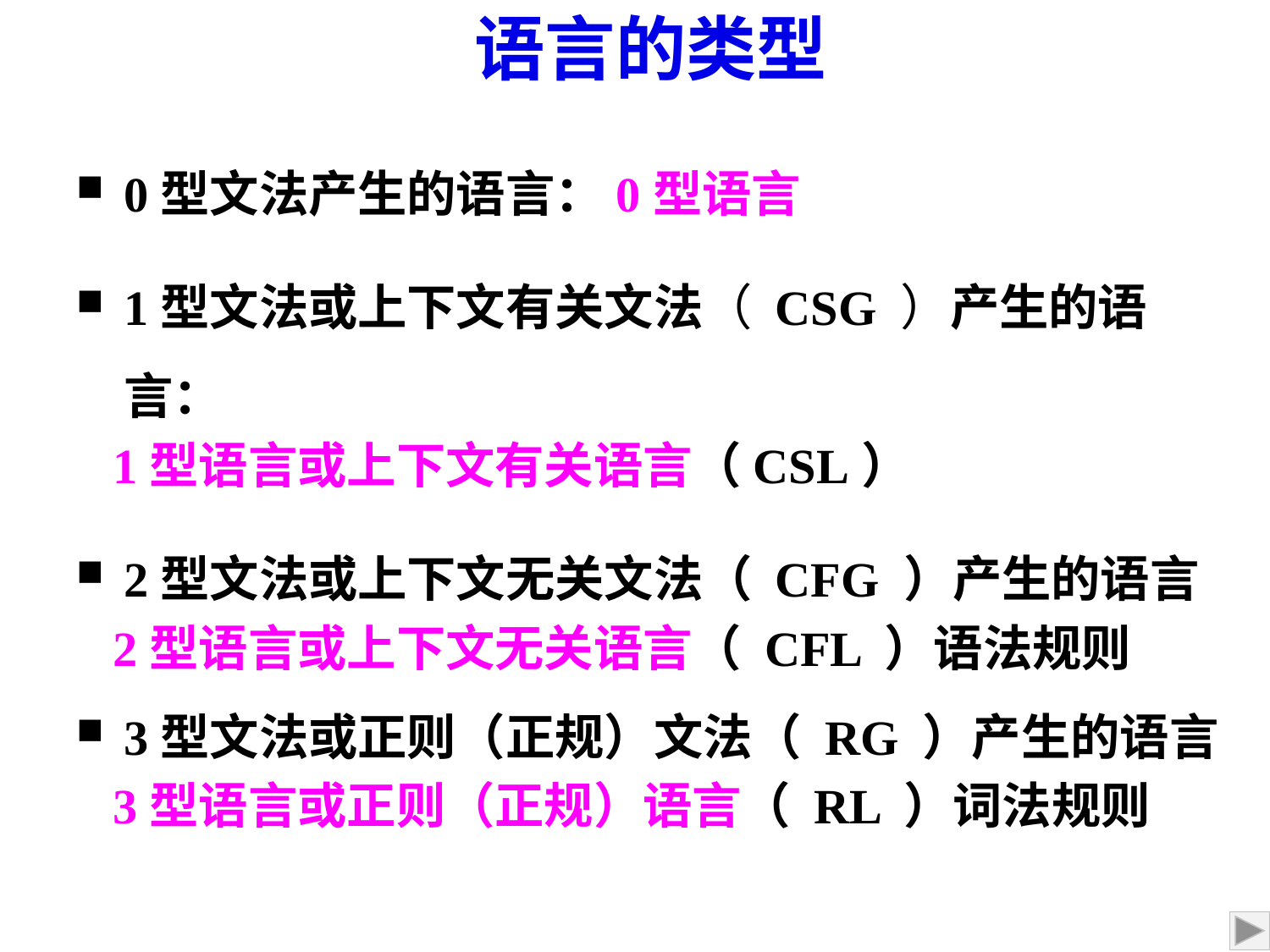

语言的类型
0型文法产生的语言：0型语言
1型文法或上下文有关文法（ CSG ）产生的语言：
   1型语言或上下文有关语言（CSL）
2型文法或上下文无关文法（ CFG ）产生的语言
   2型语言或上下文无关语言（ CFL ）语法规则
3型文法或正则（正规）文法（ RG ）产生的语言
   3型语言或正则（正规）语言（ RL ）词法规则